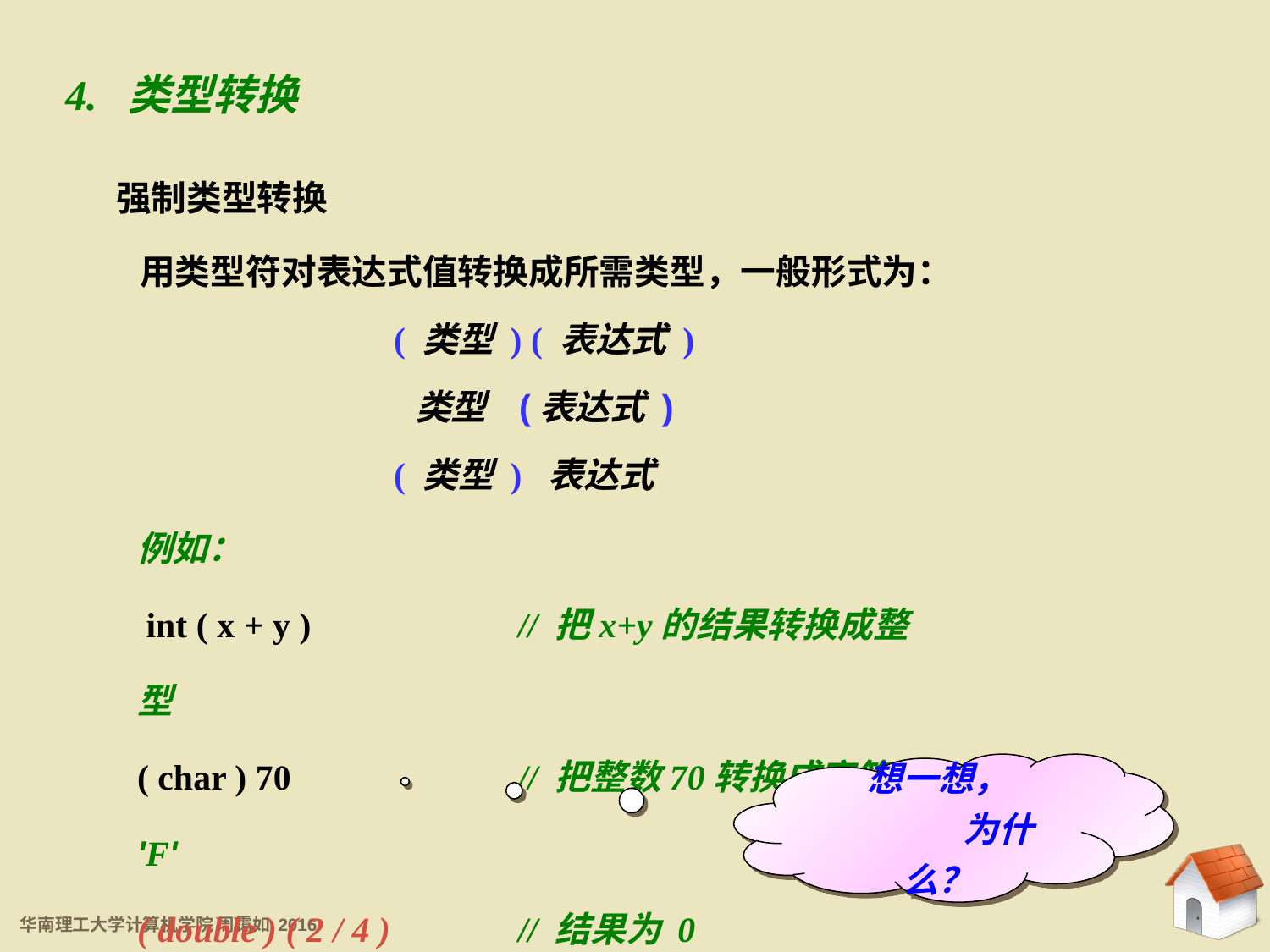

4.  类型转换
强制类型转换
用类型符对表达式值转换成所需类型，一般形式为：
		( 类型 ) ( 表达式 )
		  类型   (表达式 )
		( 类型 )  表达式
例如：
 int ( x + y )		// 把x+y的结果转换成整型
( char ) 70		// 把整数70转换成字符 'F'
( double ) ( 2 / 4 ) 	// 结果为 0
想一想，
              为什么？